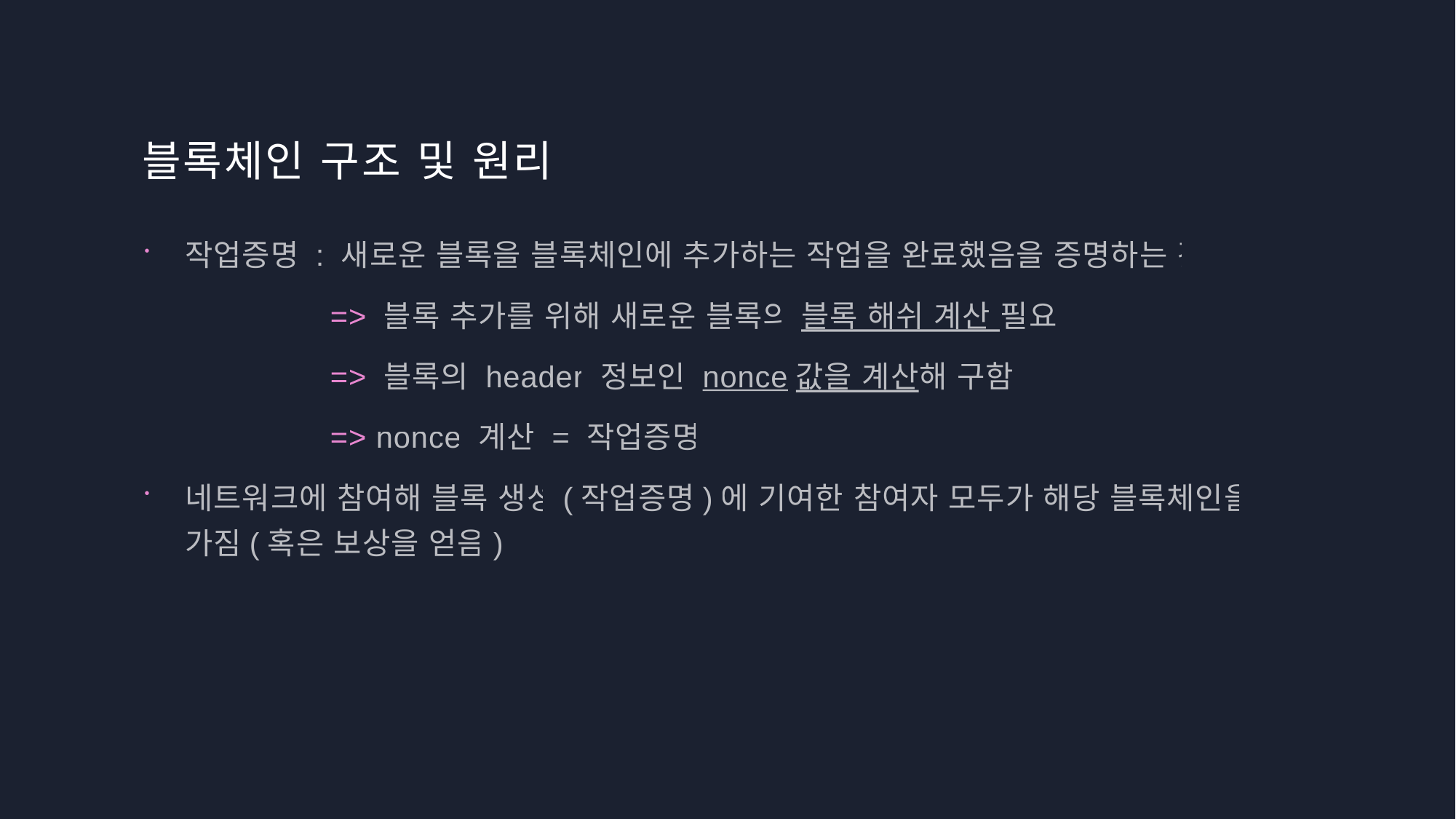

# 블록체인 구조 및 원리
작업증명 : 새로운 블록을 블록체인에 추가하는 작업을 완료했음을 증명하는 것
                     => 블록 추가를 위해 새로운 블록의 블록 해쉬 계산 필요
                     => 블록의 header 정보인 nonce값을 계산해 구함
                     => nonce 계산 = 작업증명
네트워크에 참여해 블록 생성(작업증명)에 기여한 참여자 모두가 해당 블록체인을 가짐(혹은 보상을 얻음)